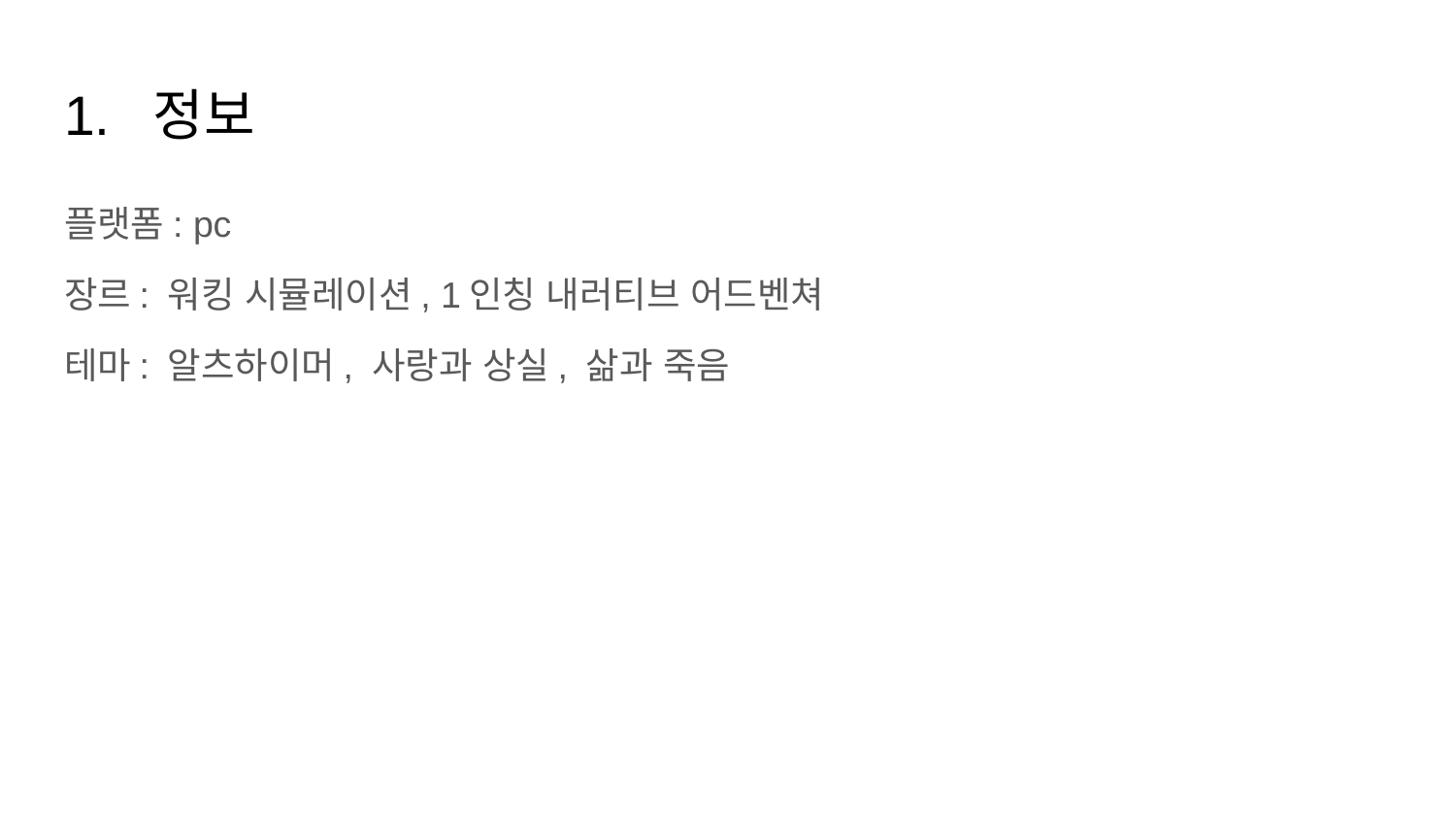

# 1.  정보
플랫폼: pc
장르: 워킹 시뮬레이션, 1인칭 내러티브 어드벤쳐
테마: 알츠하이머, 사랑과 상실, 삶과 죽음